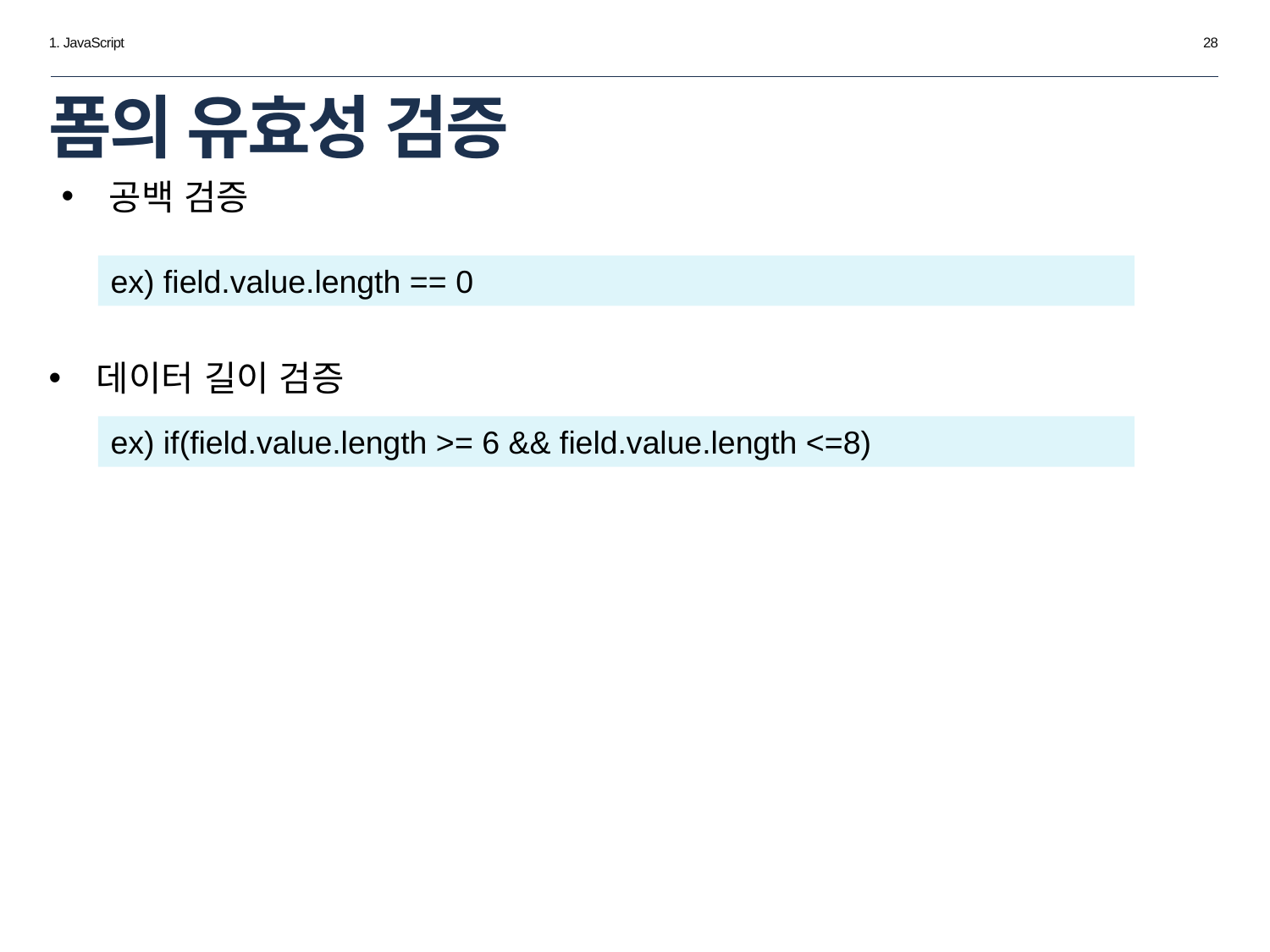

1. JavaScript
28
# 폼의 유효성 검증
공백 검증
ex) field.value.length == 0
데이터 길이 검증
ex) if(field.value.length >= 6 && field.value.length <=8)